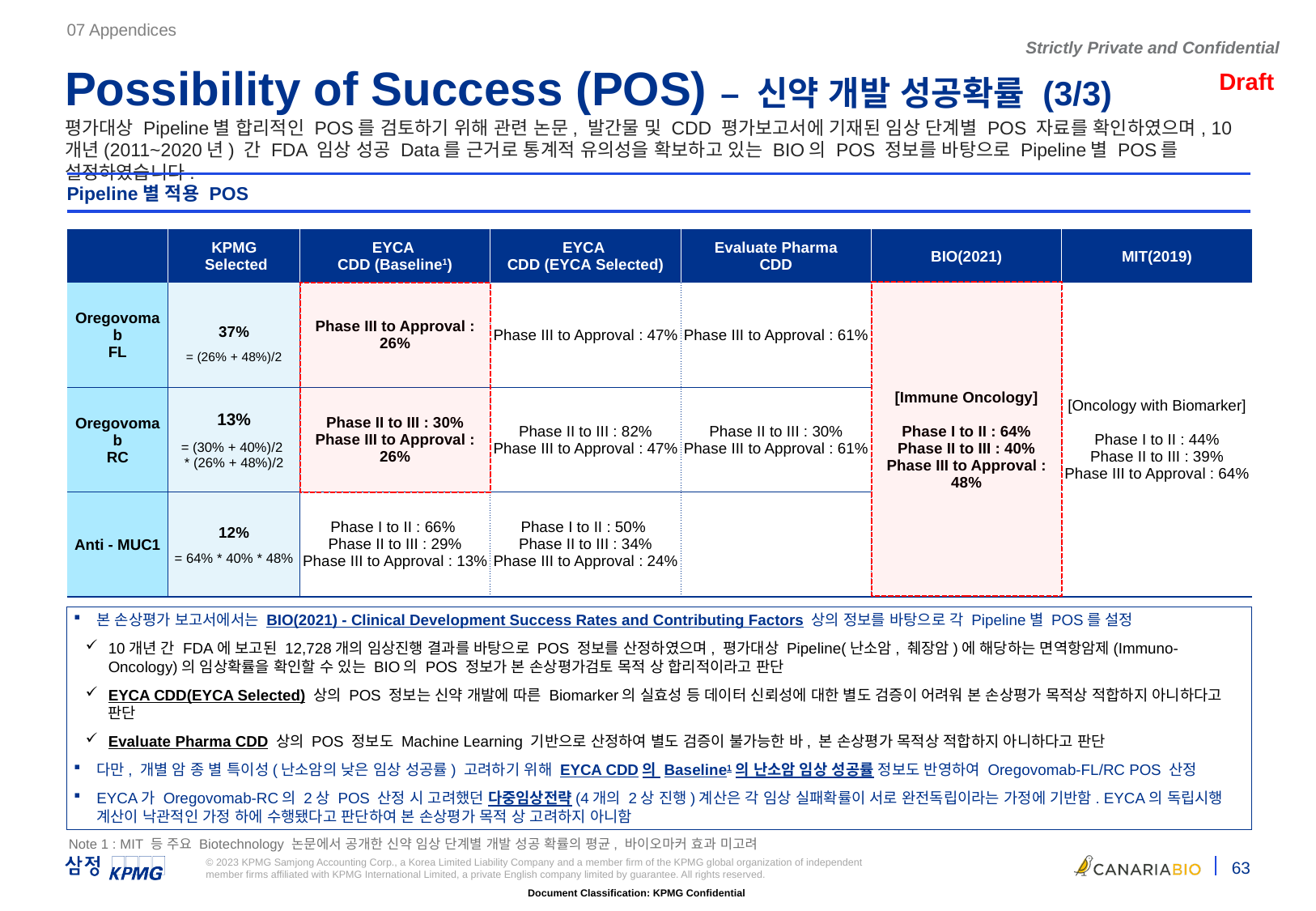

07 Appendices

Possibility of Success (POS) – 신약 개발 성공확률 (3/3)
평가대상 Pipeline별 합리적인 POS를 검토하기 위해 관련 논문, 발간물 및 CDD 평가보고서에 기재된 임상 단계별 POS 자료를 확인하였으며, 10개년(2011~2020년) 간 FDA 임상 성공 Data를 근거로 통계적 유의성을 확보하고 있는 BIO의 POS 정보를 바탕으로 Pipeline별 POS를 설정하였습니다.
Pipeline별 적용 POS
|  | KPMG Selected | EYCA CDD (Baseline1) | EYCA CDD (EYCA Selected) | Evaluate Pharma CDD | BIO(2021) | MIT(2019) |
| --- | --- | --- | --- | --- | --- | --- |
| Oregovomab FL | 37% = (26% + 48%)/2 | Phase III to Approval : 26% | Phase III to Approval : 47% | Phase III to Approval : 61% | [Immune Oncology] Phase I to II : 64% Phase II to III : 40% Phase III to Approval : 48% | [Oncology with Biomarker] Phase I to II : 44% Phase II to III : 39% Phase III to Approval : 64% |
| Oregovomab RC | 13% = (30% + 40%)/2 \* (26% + 48%)/2 | Phase II to III : 30% Phase III to Approval : 26% | Phase II to III : 82% Phase III to Approval : 47% | Phase II to III : 30% Phase III to Approval : 61% |  |  |
| Anti - MUC1 | 12% = 64% \* 40% \* 48% | Phase I to II : 66% Phase II to III : 29% Phase III to Approval : 13% | Phase I to II : 50% Phase II to III : 34% Phase III to Approval : 24% |  |  |  |

본 손상평가 보고서에서는 BIO(2021) - Clinical Development Success Rates and Contributing Factors 상의 정보를 바탕으로 각 Pipeline별 POS를 설정
10개년 간 FDA에 보고된 12,728개의 임상진행 결과를 바탕으로 POS 정보를 산정하였으며, 평가대상 Pipeline(난소암, 췌장암)에 해당하는 면역항암제(Immuno-Oncology)의 임상확률을 확인할 수 있는 BIO의 POS 정보가 본 손상평가검토 목적 상 합리적이라고 판단
EYCA CDD(EYCA Selected) 상의 POS 정보는 신약 개발에 따른 Biomarker의 실효성 등 데이터 신뢰성에 대한 별도 검증이 어려워 본 손상평가 목적상 적합하지 아니하다고 판단
Evaluate Pharma CDD 상의 POS 정보도 Machine Learning 기반으로 산정하여 별도 검증이 불가능한 바, 본 손상평가 목적상 적합하지 아니하다고 판단
다만, 개별 암 종 별 특이성(난소암의 낮은 임상 성공률) 고려하기 위해 EYCA CDD의 Baseline1의 난소암 임상 성공률 정보도 반영하여 Oregovomab-FL/RC POS 산정
EYCA가 Oregovomab-RC의 2상 POS 산정 시 고려했던 다중임상전략(4개의 2상 진행)계산은 각 임상 실패확률이 서로 완전독립이라는 가정에 기반함. EYCA의 독립시행 계산이 낙관적인 가정 하에 수행됐다고 판단하여 본 손상평가 목적 상 고려하지 아니함
Note 1 : MIT 등 주요 Biotechnology 논문에서 공개한 신약 임상 단계별 개발 성공 확률의 평균, 바이오마커 효과 미고려